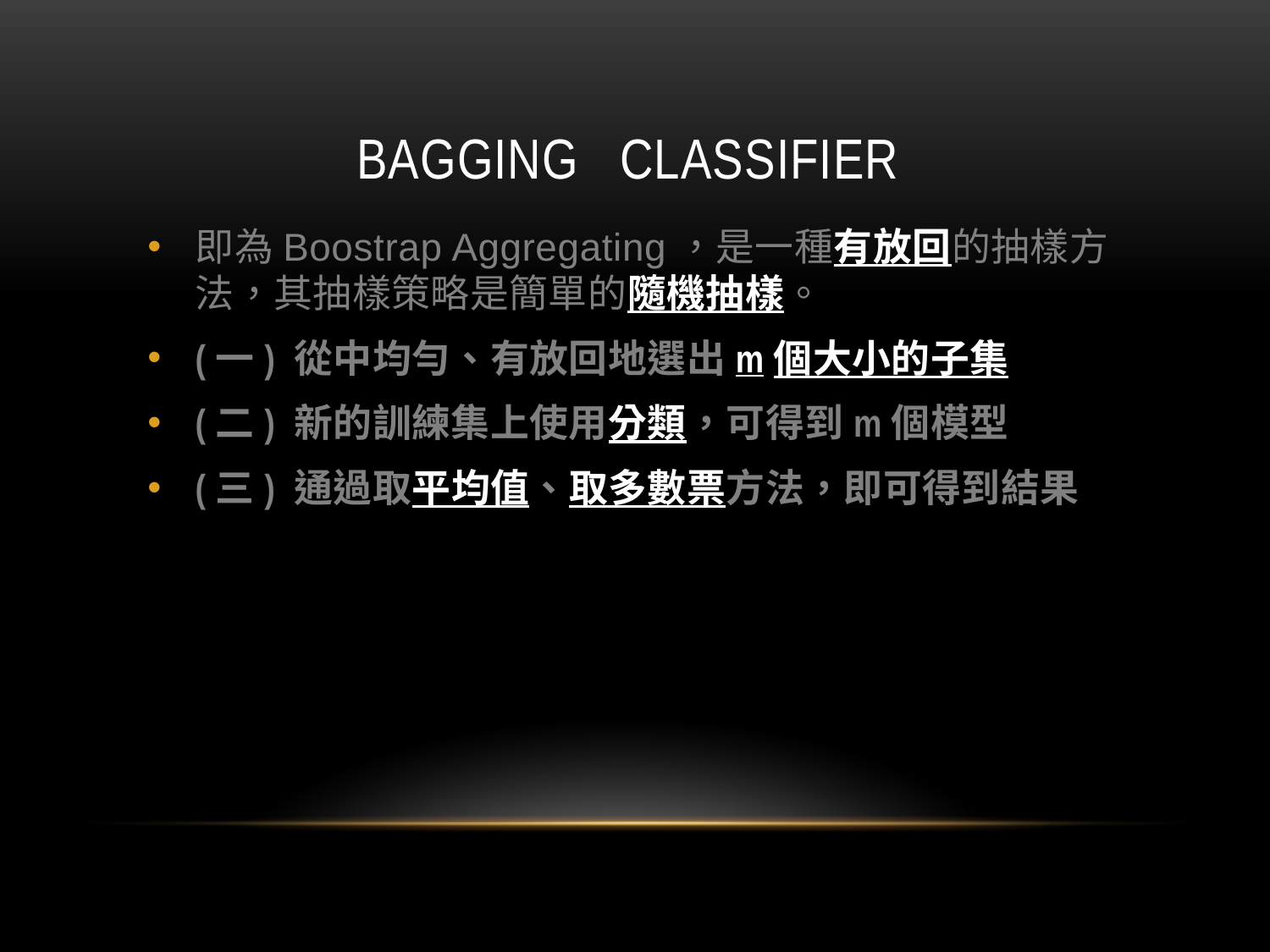

# Bagging   Classifier
即為Boostrap Aggregating，是一種有放回的抽樣方法，其抽樣策略是簡單的隨機抽樣。
(一) 從中均勻、有放回地選出m個大小的子集
(二) 新的訓練集上使用分類，可得到m個模型
(三) 通過取平均值、取多數票方法，即可得到結果